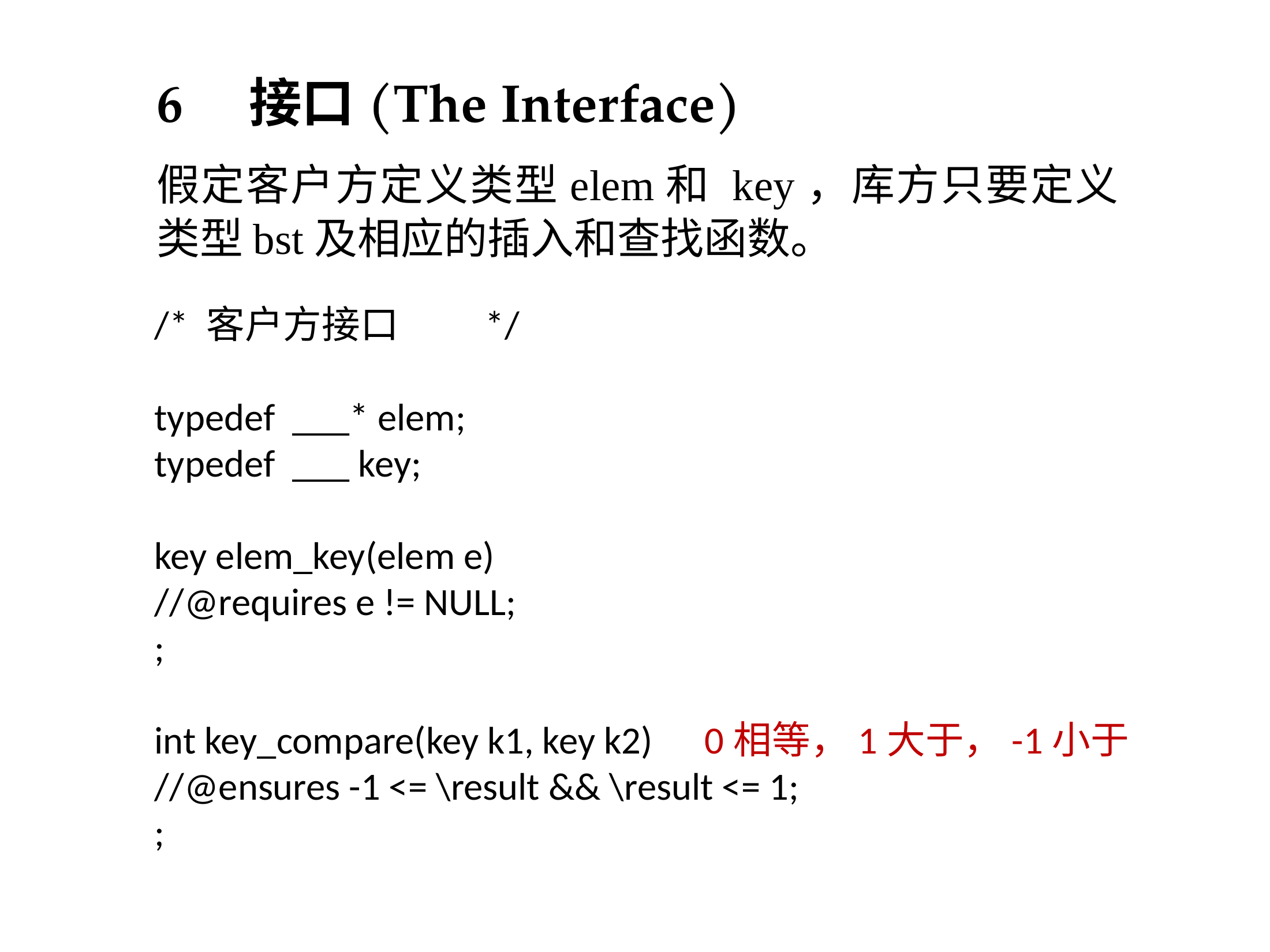

6    接口(The Interface)
假定客户方定义类型elem和 key，库方只要定义类型bst及相应的插入和查找函数。
/* 客户方接口　　*/

typedef  ___* elem;
typedef  ___ key;

key elem_key(elem e)
//@requires e != NULL;
;

int key_compare(key k1, key k2)      0相等，1大于，-1小于
//@ensures -1 <= \result && \result <= 1;
;